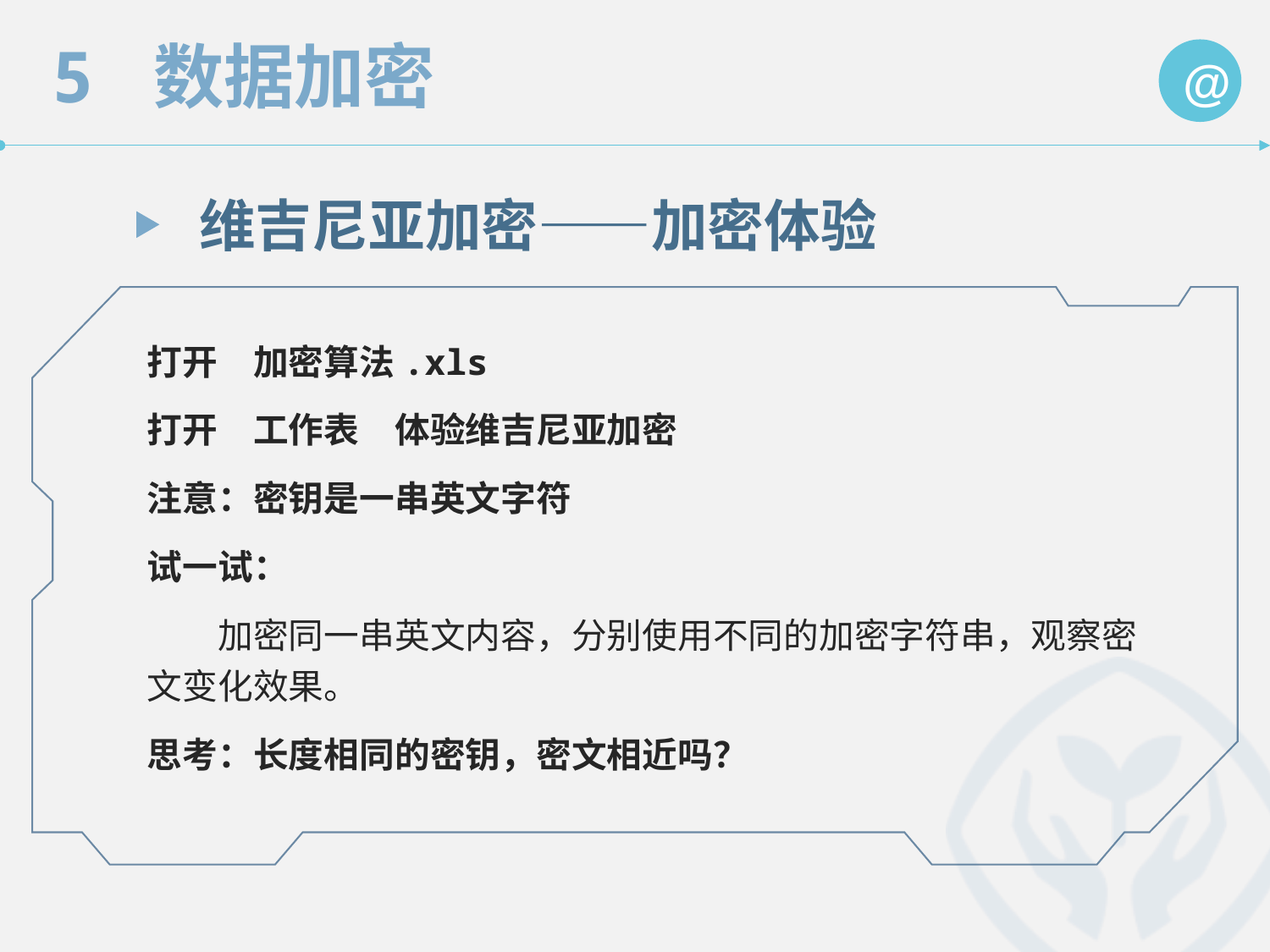

维吉尼亚加密——加密体验

打开　加密算法.xls
打开　工作表　体验维吉尼亚加密
注意：密钥是一串英文字符
试一试：
　　加密同一串英文内容，分别使用不同的加密字符串，观察密文变化效果。
思考：长度相同的密钥，密文相近吗？